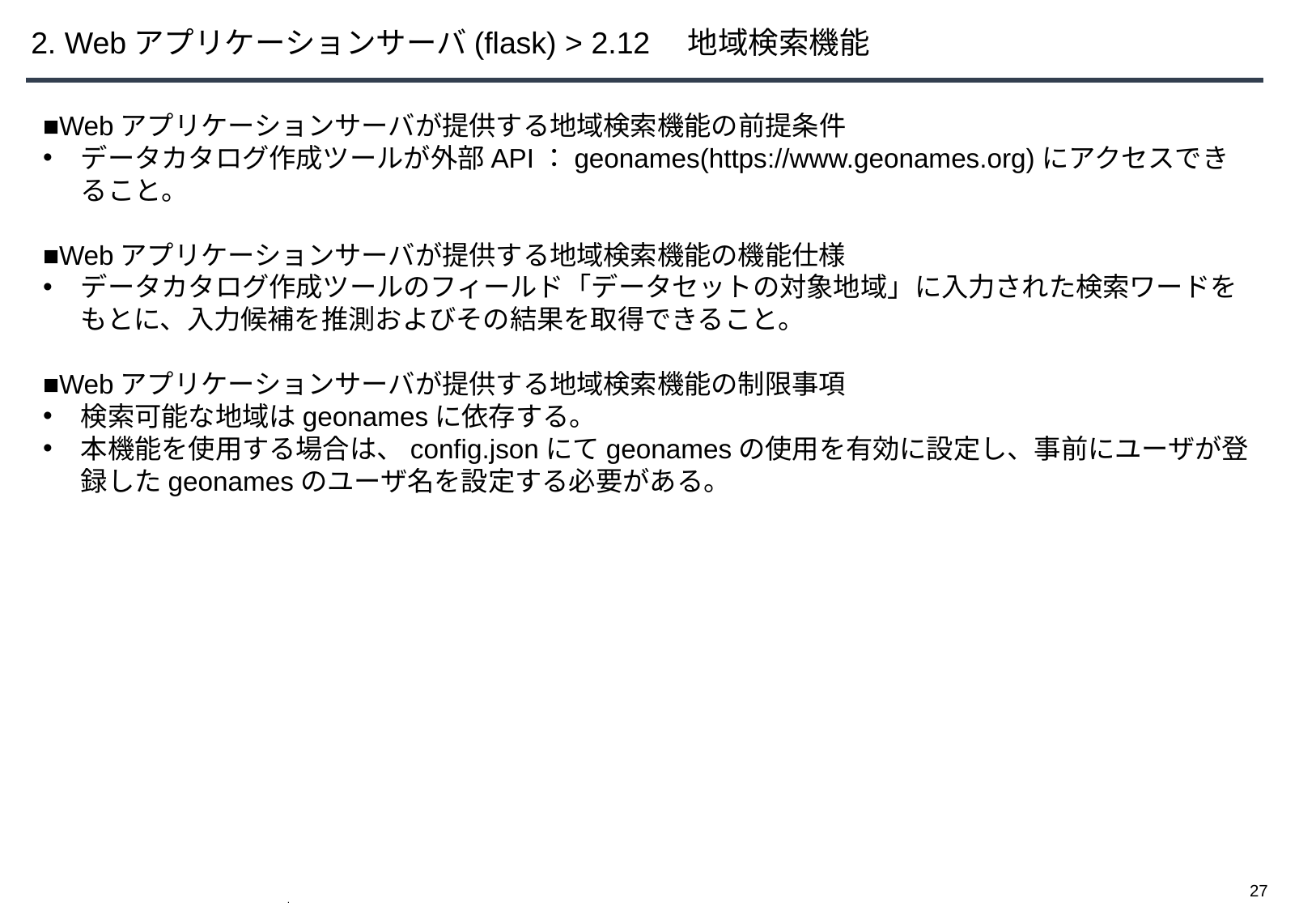

# 2. Webアプリケーションサーバ(flask) > 2.12　地域検索機能
■Webアプリケーションサーバが提供する地域検索機能の前提条件
データカタログ作成ツールが外部API：geonames(https://www.geonames.org)にアクセスできること。

■Webアプリケーションサーバが提供する地域検索機能の機能仕様
データカタログ作成ツールのフィールド「データセットの対象地域」に入力された検索ワードをもとに、入力候補を推測およびその結果を取得できること。

■Webアプリケーションサーバが提供する地域検索機能の制限事項
検索可能な地域はgeonamesに依存する。
本機能を使用する場合は、config.jsonにてgeonamesの使用を有効に設定し、事前にユーザが登録したgeonamesのユーザ名を設定する必要がある。